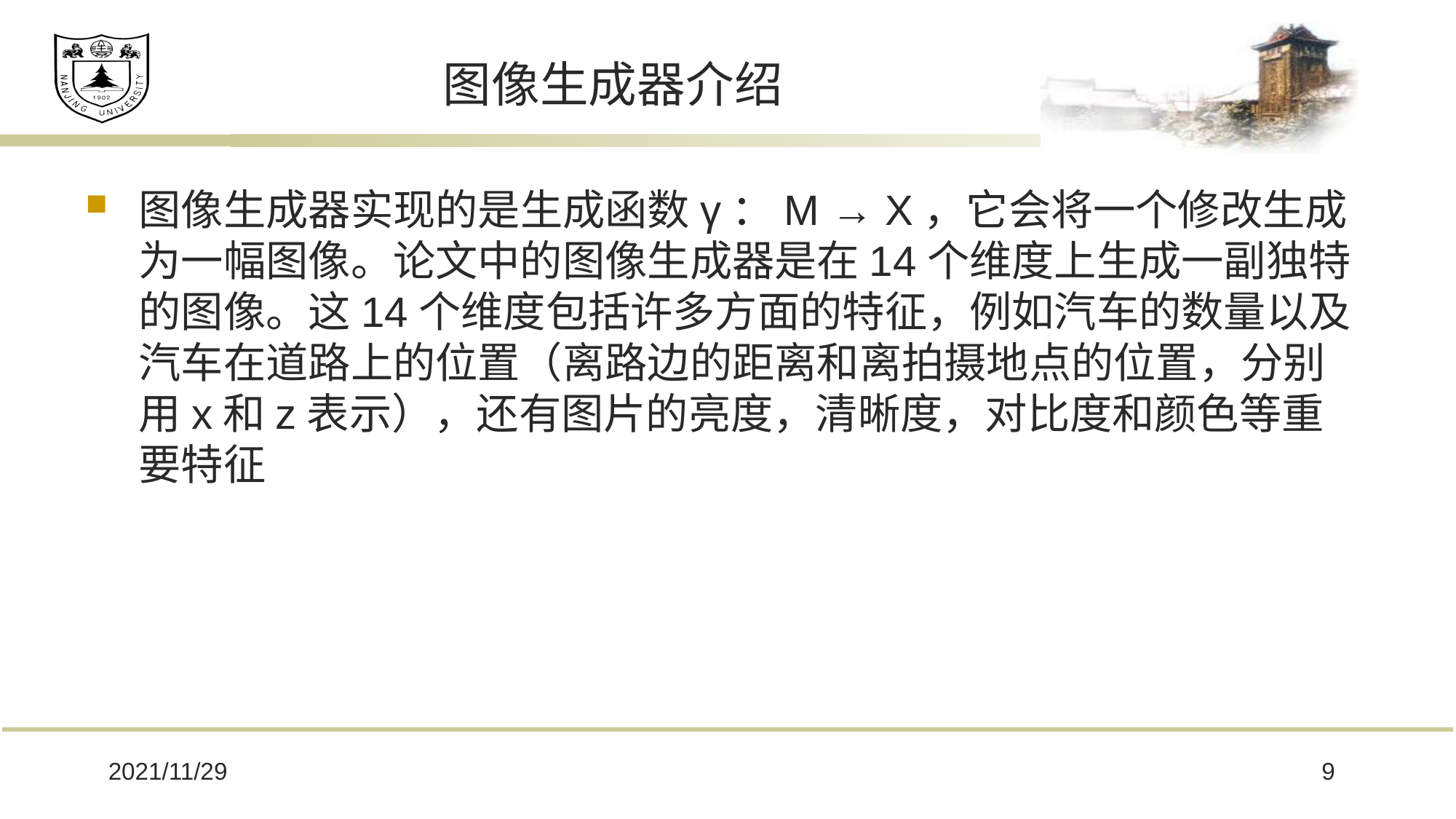

# 图像生成器介绍
图像生成器实现的是生成函数γ：M → X，它会将一个修改生成为一幅图像。论文中的图像生成器是在14个维度上生成一副独特的图像。这14个维度包括许多方面的特征，例如汽车的数量以及汽车在道路上的位置（离路边的距离和离拍摄地点的位置，分别用x和z表示），还有图片的亮度，清晰度，对比度和颜色等重要特征

2021/11/29
9